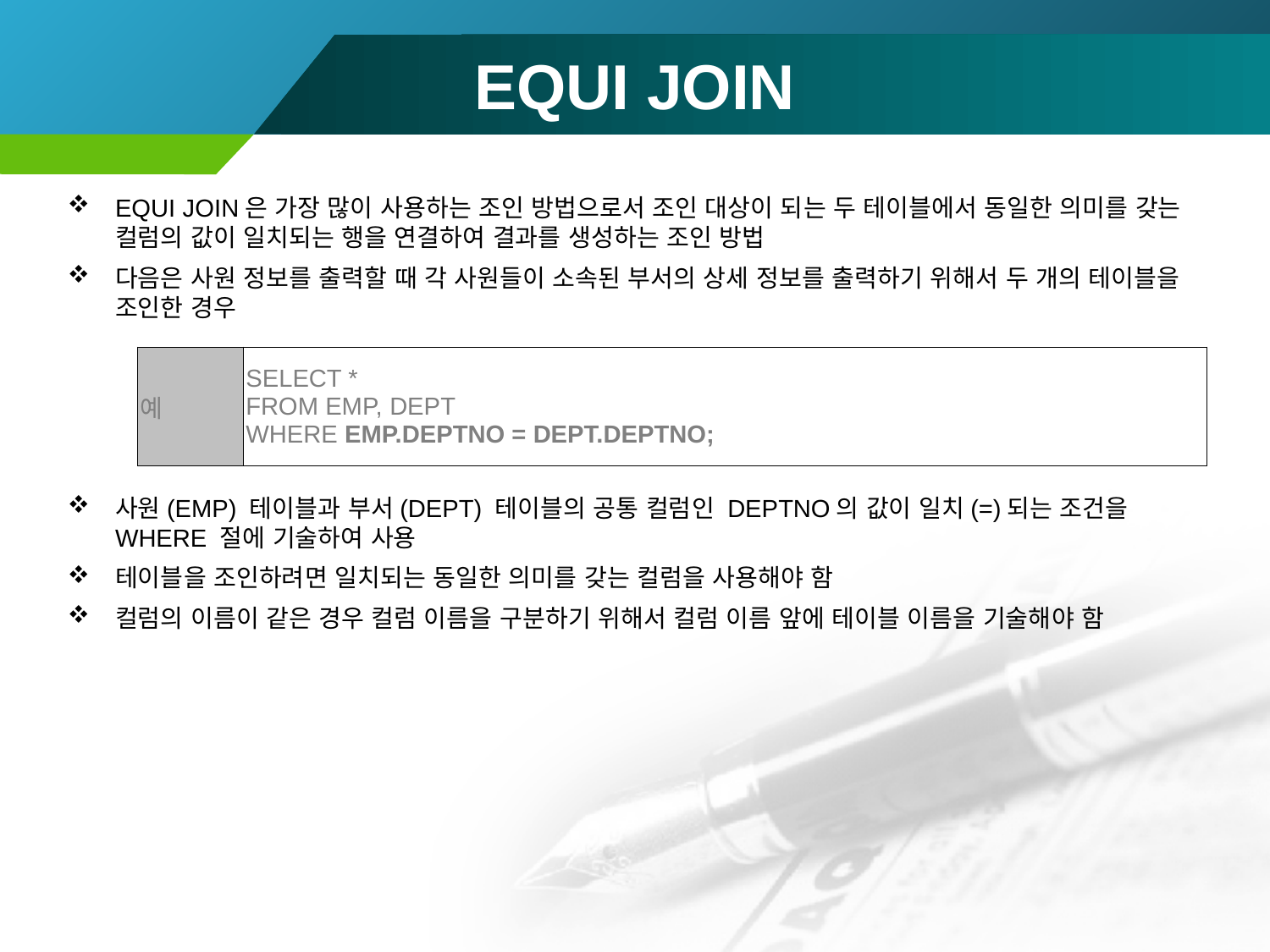

# EQUI JOIN
EQUI JOIN은 가장 많이 사용하는 조인 방법으로서 조인 대상이 되는 두 테이블에서 동일한 의미를 갖는 컬럼의 값이 일치되는 행을 연결하여 결과를 생성하는 조인 방법
다음은 사원 정보를 출력할 때 각 사원들이 소속된 부서의 상세 정보를 출력하기 위해서 두 개의 테이블을 조인한 경우

사원(EMP) 테이블과 부서(DEPT) 테이블의 공통 컬럼인 DEPTNO의 값이 일치(=)되는 조건을 WHERE 절에 기술하여 사용
테이블을 조인하려면 일치되는 동일한 의미를 갖는 컬럼을 사용해야 함
컬럼의 이름이 같은 경우 컬럼 이름을 구분하기 위해서 컬럼 이름 앞에 테이블 이름을 기술해야 함
| 예 | SELECT \* FROM EMP, DEPT WHERE EMP.DEPTNO = DEPT.DEPTNO; |
| --- | --- |